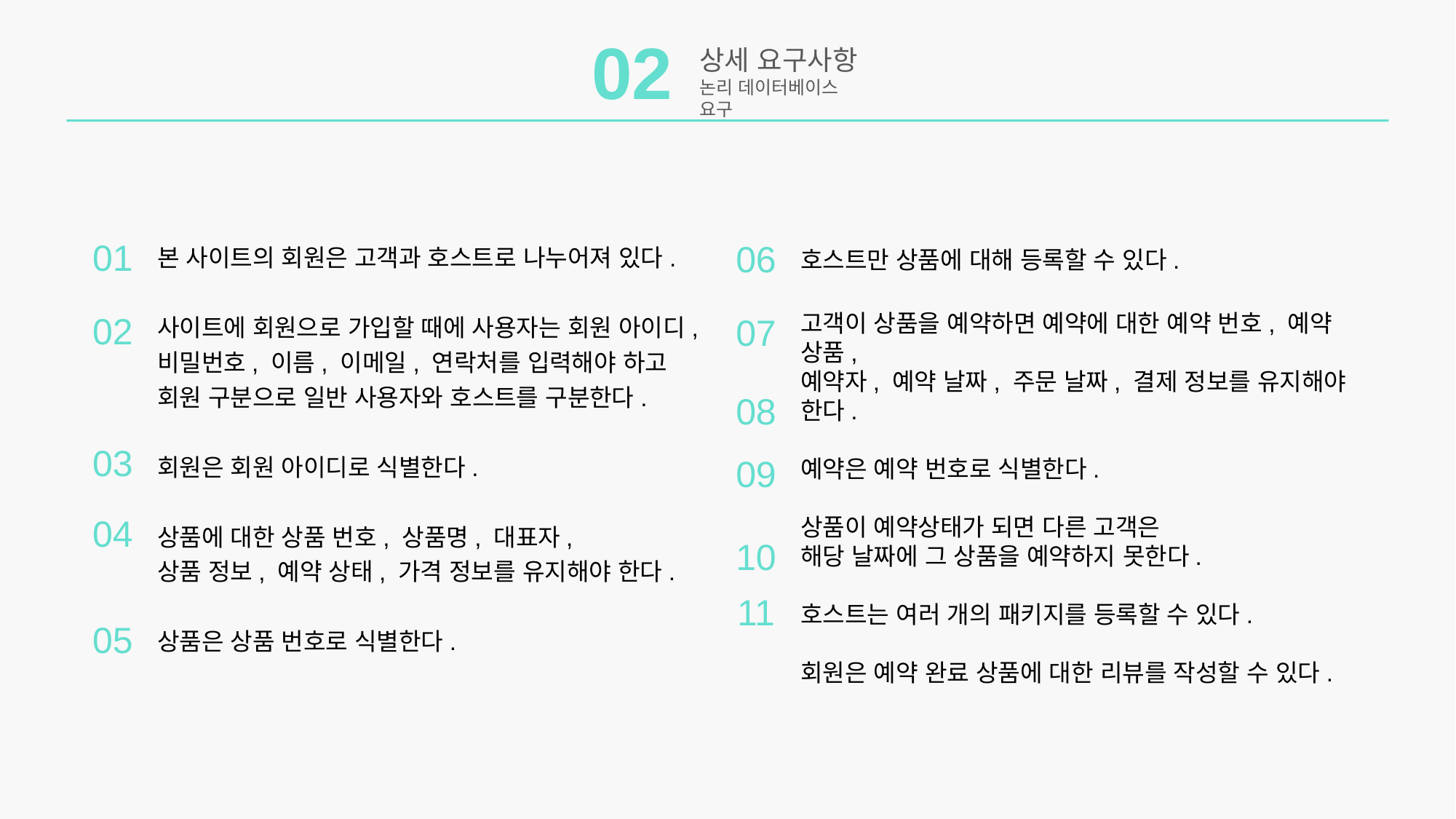

02
상세 요구사항
논리 데이터베이스 요구

01
본 사이트의 회원은 고객과 호스트로 나누어져 있다.

사이트에 회원으로 가입할 때에 사용자는 회원 아이디,
비밀번호, 이름, 이메일, 연락처를 입력해야 하고
회원 구분으로 일반 사용자와 호스트를 구분한다.

회원은 회원 아이디로 식별한다.

상품에 대한 상품 번호, 상품명, 대표자,
상품 정보, 예약 상태, 가격 정보를 유지해야 한다.

상품은 상품 번호로 식별한다.
02
03
04
05
06
호스트만 상품에 대해 등록할 수 있다.

고객이 상품을 예약하면 예약에 대한 예약 번호, 예약 상품,
예약자, 예약 날짜, 주문 날짜, 결제 정보를 유지해야 한다.

예약은 예약 번호로 식별한다.

상품이 예약상태가 되면 다른 고객은
해당 날짜에 그 상품을 예약하지 못한다.

호스트는 여러 개의 패키지를 등록할 수 있다.

회원은 예약 완료 상품에 대한 리뷰를 작성할 수 있다.
07
08
09
10
11